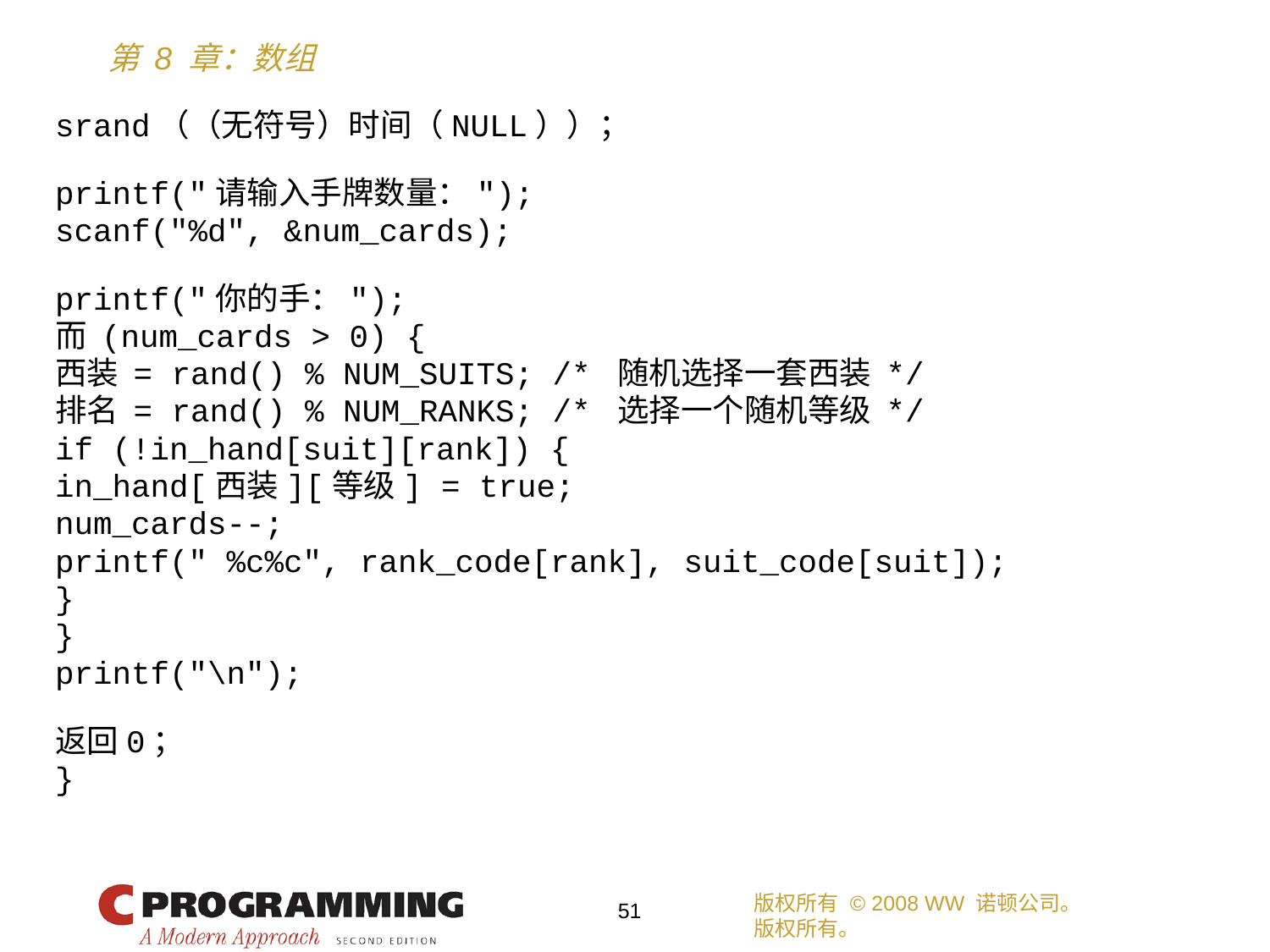

srand（（无符号）时间（NULL））；

printf("请输入手牌数量：");
scanf("%d", &num_cards);

printf("你的手：");
而 (num_cards > 0) {
西装 = rand() % NUM_SUITS; /* 随机选择一套西装 */
排名 = rand() % NUM_RANKS; /* 选择一个随机等级 */
if (!in_hand[suit][rank]) {
in_hand[西装][等级] = true;
num_cards--;
printf(" %c%c", rank_code[rank], suit_code[suit]);
}
}
printf("\n");

返回0；
}
版权所有 © 2008 WW 诺顿公司。
版权所有。
51